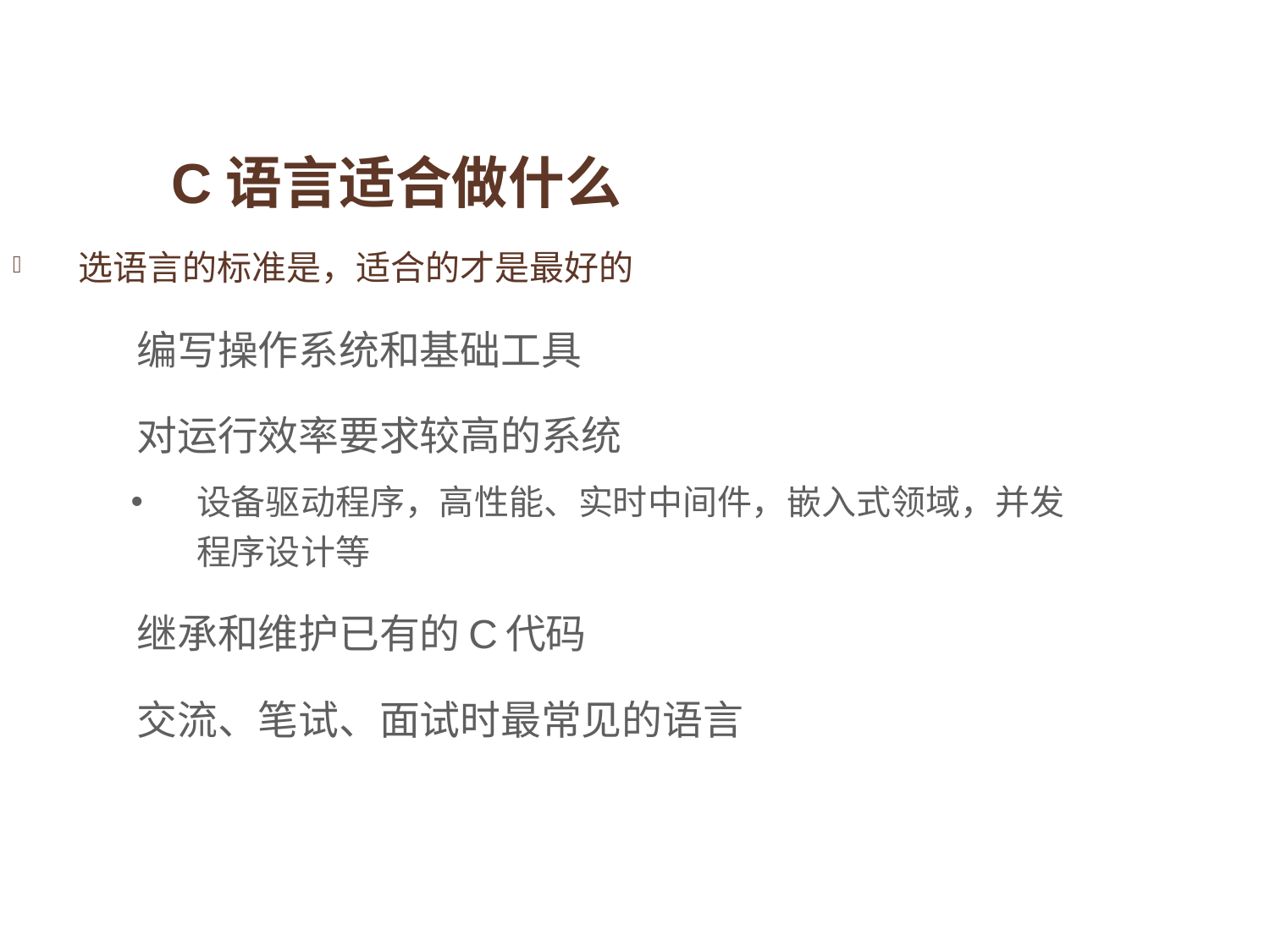

C语言适合做什么
选语言的标准是，适合的才是最好的
编写操作系统和基础工具
对运行效率要求较高的系统
设备驱动程序，高性能、实时中间件，嵌入式领域，并发程序设计等
继承和维护已有的C代码
交流、笔试、面试时最常见的语言